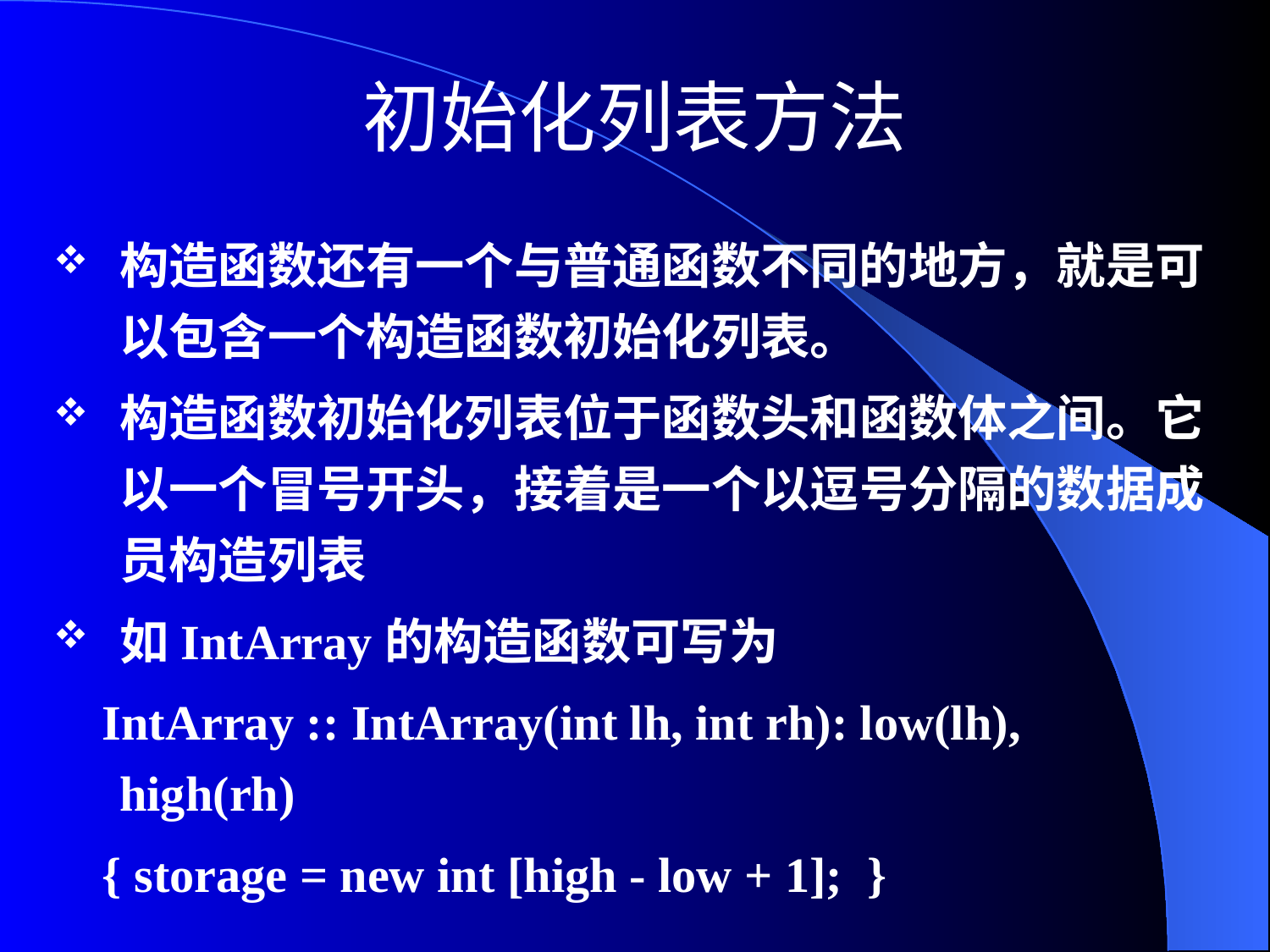

# 初始化列表方法
构造函数还有一个与普通函数不同的地方，就是可以包含一个构造函数初始化列表。
构造函数初始化列表位于函数头和函数体之间。它以一个冒号开头，接着是一个以逗号分隔的数据成员构造列表
如IntArray的构造函数可写为
    IntArray :: IntArray(int lh, int rh): low(lh), high(rh)
    { storage = new int [high - low + 1];  }